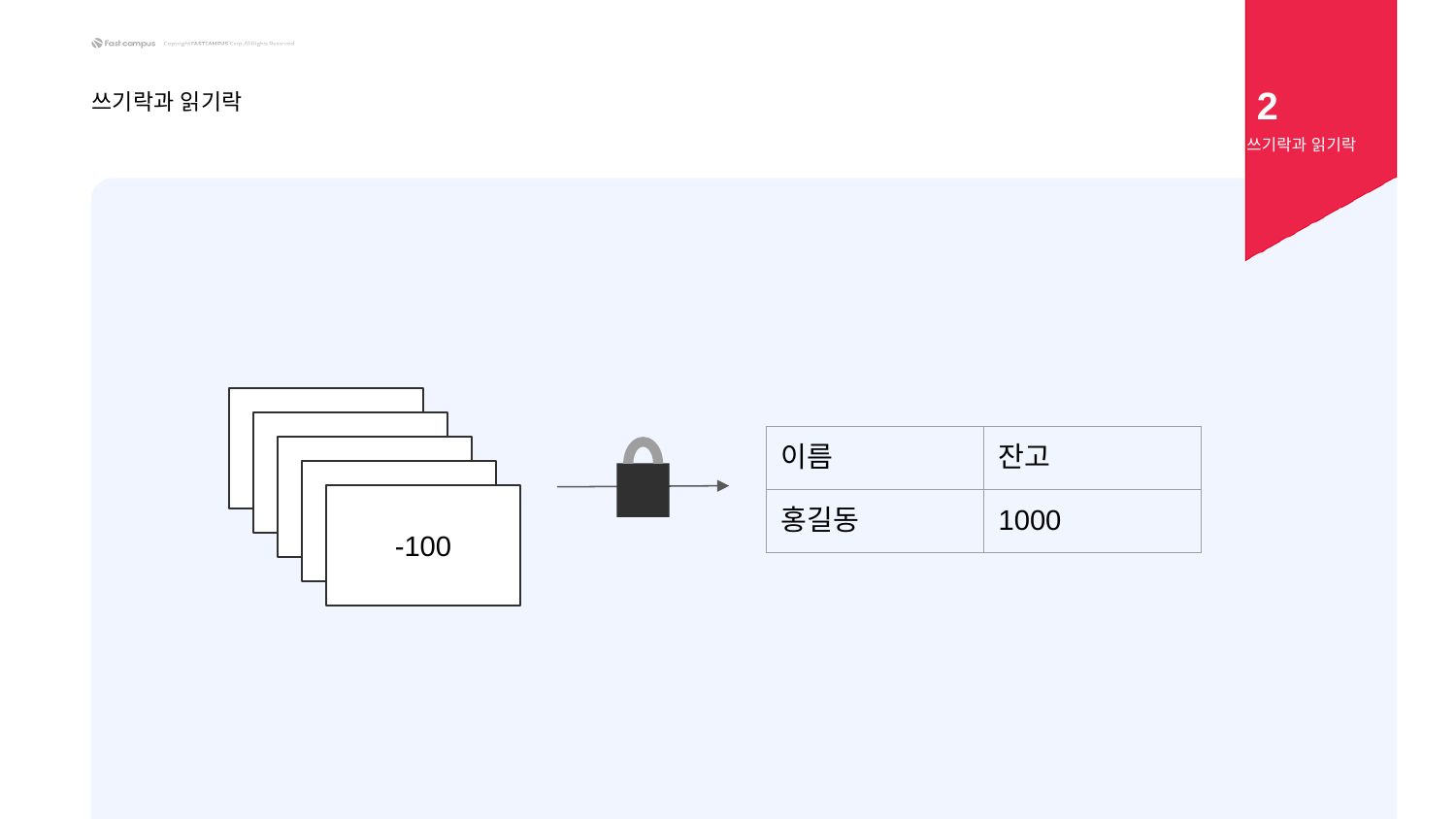

2
쓰기락과 읽기락

쓰기락과 읽기락
Request
Request
| 이름 | 잔고 |
| --- | --- |
| 홍길동 | 1000 |
Request

Request

-100